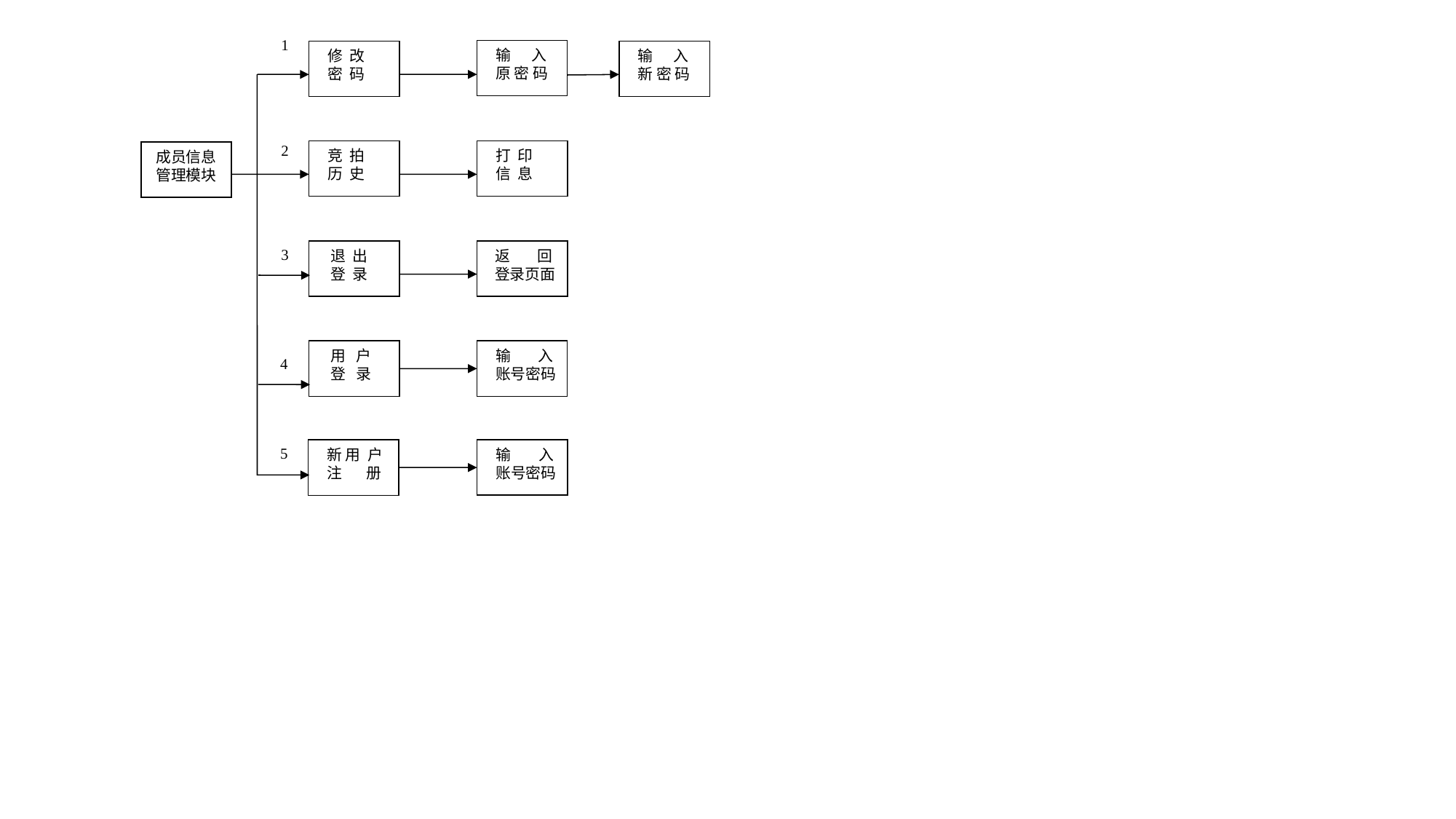

1
修  改
密  码
输      入
新 密 码

2
竞  拍
历  史
打  印
信  息
成员信息
管理模块

3
  退  出
  登  录
 返        回
 登录页面

输      入
原 密 码

输        入
账号密码
  用   户
  登   录
4

5
输        入
账号密码
新 用  户
注       册